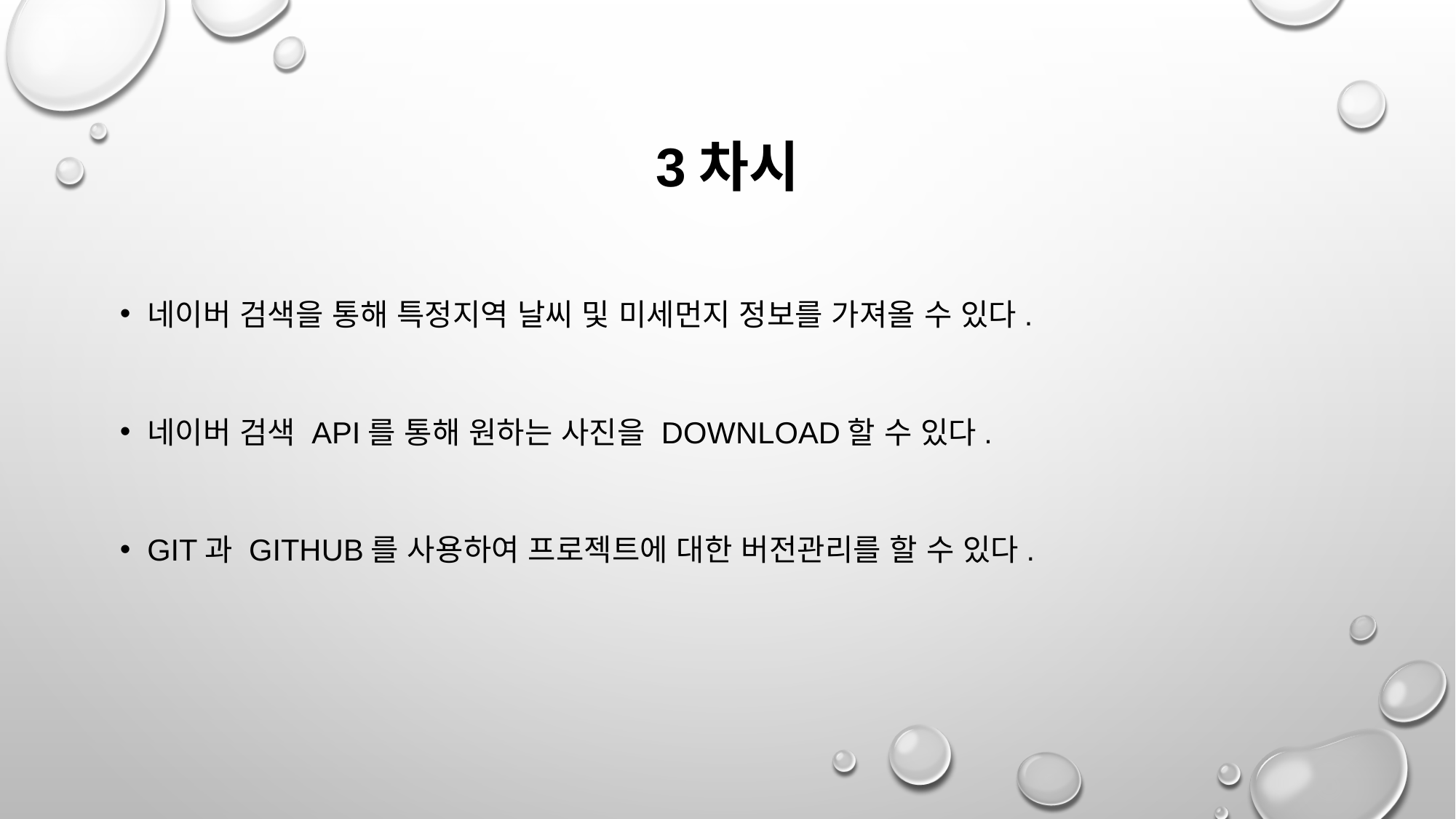

# 3차시
네이버 검색을 통해 특정지역 날씨 및 미세먼지 정보를 가져올 수 있다.

네이버 검색 API를 통해 원하는 사진을 download할 수 있다.

Git과 github를 사용하여 프로젝트에 대한 버전관리를 할 수 있다.